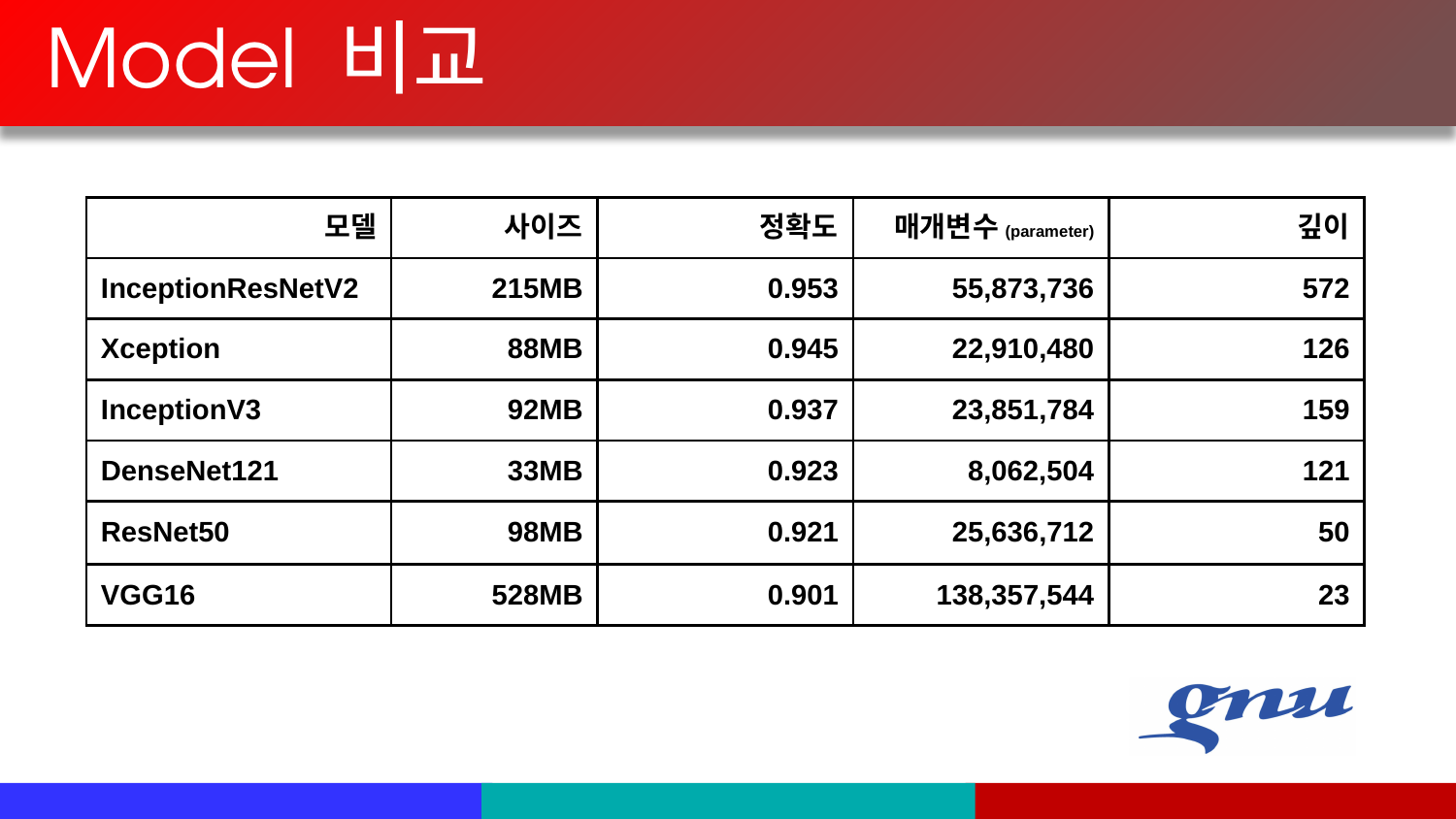

# Model 비교
| 모델 | 사이즈 | 정확도 | 매개변수(parameter) | 깊이 |
| --- | --- | --- | --- | --- |
| InceptionResNetV2 | 215MB | 0.953 | 55,873,736 | 572 |
| Xception | 88MB | 0.945 | 22,910,480 | 126 |
| InceptionV3 | 92MB | 0.937 | 23,851,784 | 159 |
| DenseNet121 | 33MB | 0.923 | 8,062,504 | 121 |
| ResNet50 | 98MB | 0.921 | 25,636,712 | 50 |
| VGG16 | 528MB | 0.901 | 138,357,544 | 23 |